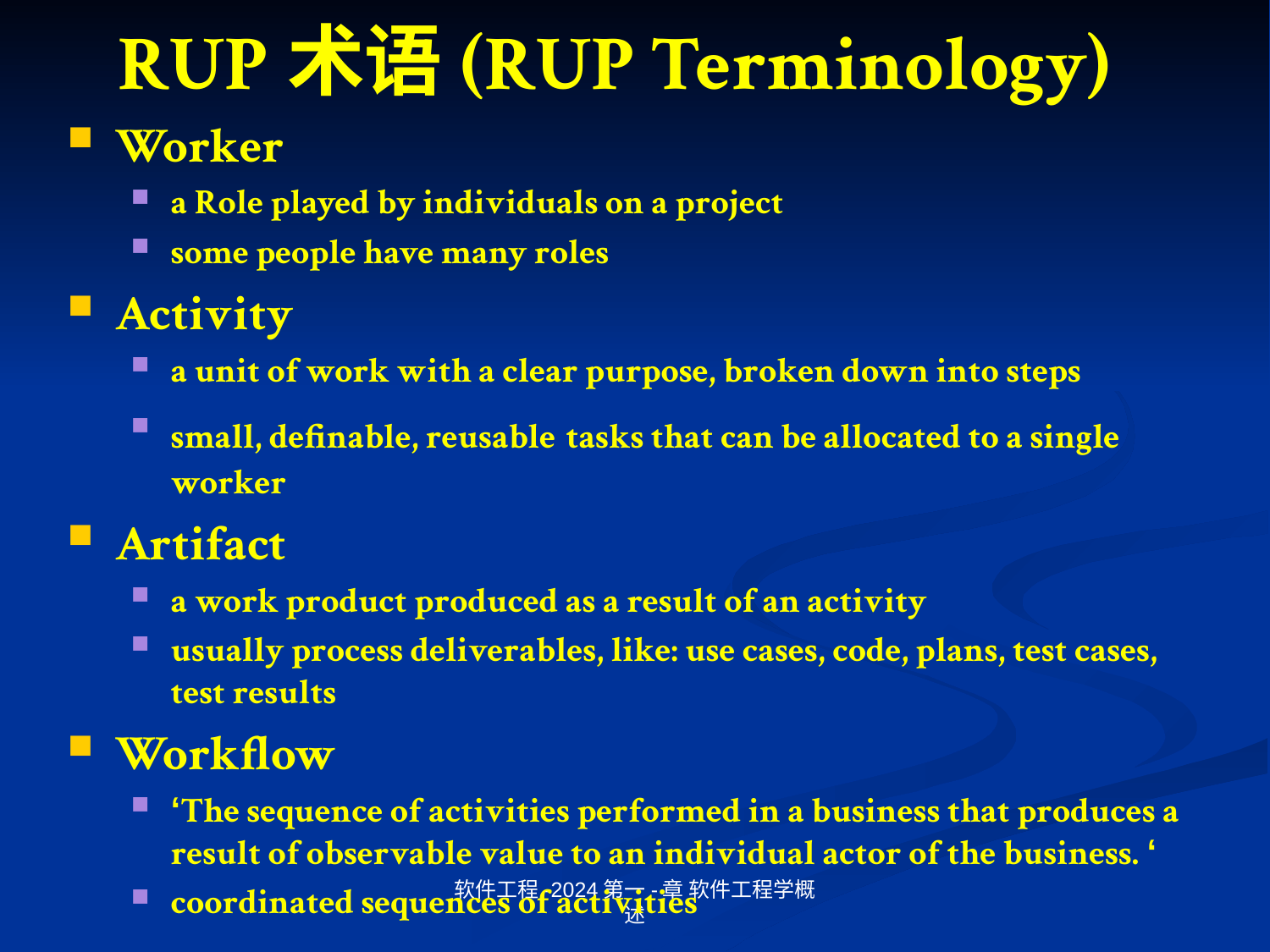

# RUP术语(RUP Terminology)
Worker
a Role played by individuals on a project
some people have many roles
Activity
a unit of work with a clear purpose, broken down into steps
small, definable, reusable tasks that can be allocated to a single worker
Artifact
a work product produced as a result of an activity
usually process deliverables, like: use cases, code, plans, test cases, test results
Workflow
‘The sequence of activities performed in a business that produces a result of observable value to an individual actor of the business. ‘
coordinated sequences of activities
软件工程-2024第一-章 软件工程学概述
134